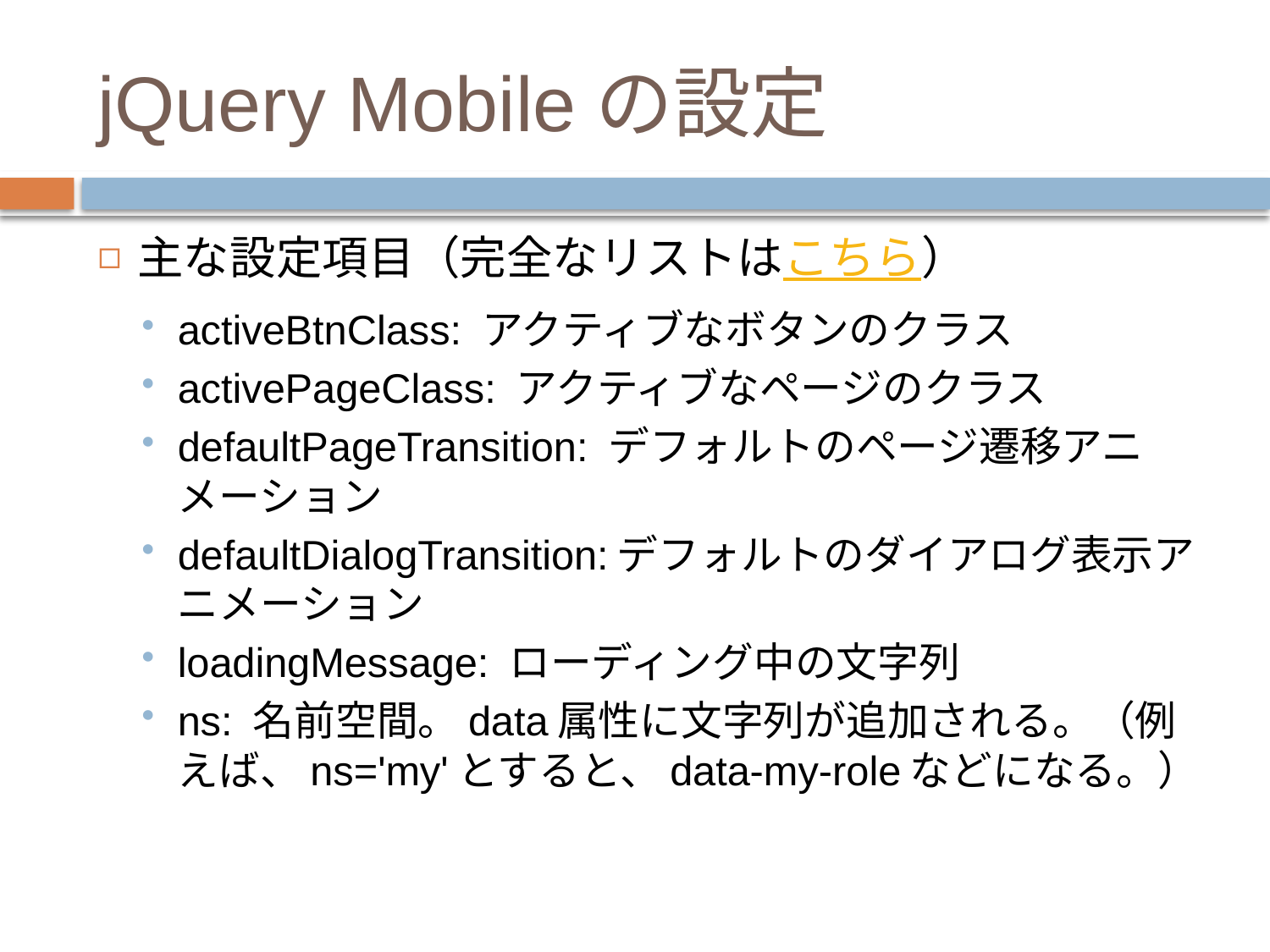

# jQuery Mobileの設定
主な設定項目（完全なリストはこちら）
activeBtnClass: アクティブなボタンのクラス
activePageClass: アクティブなページのクラス
defaultPageTransition: デフォルトのページ遷移アニメーション
defaultDialogTransition:デフォルトのダイアログ表示アニメーション
loadingMessage: ローディング中の文字列
ns: 名前空間。data属性に文字列が追加される。（例えば、ns='my'とすると、data-my-roleなどになる。）